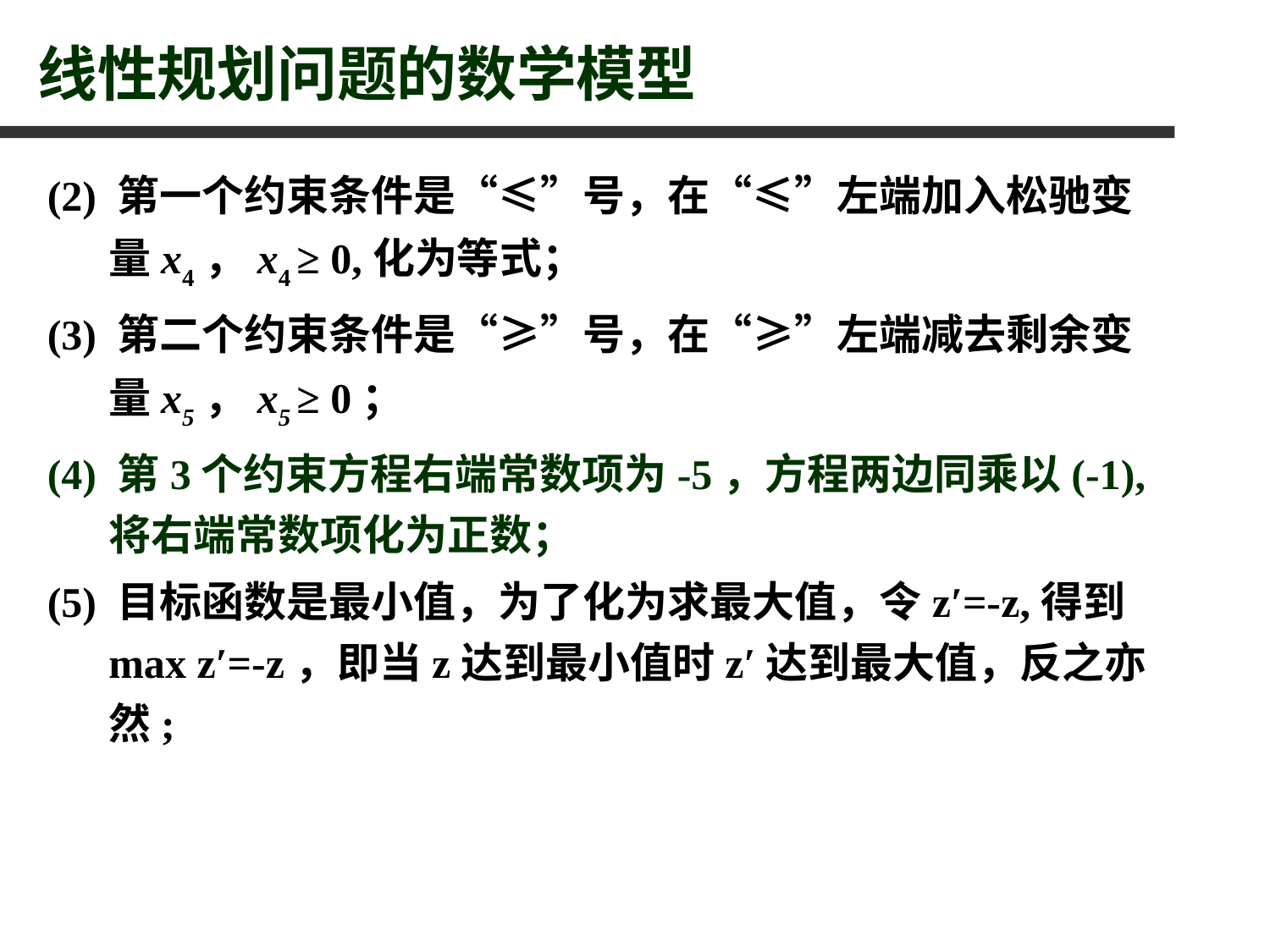

# 线性规划问题的数学模型
(2) 第一个约束条件是“≤”号，在“≤”左端加入松驰变量x4，x4 ≥ 0,化为等式；
(3) 第二个约束条件是“≥”号，在“≥”左端减去剩余变量x5，x5 ≥ 0；
(4) 第3个约束方程右端常数项为-5，方程两边同乘以(-1),将右端常数项化为正数；
(5) 目标函数是最小值，为了化为求最大值，令z′=-z,得到max z′=-z，即当z达到最小值时z′达到最大值，反之亦然;